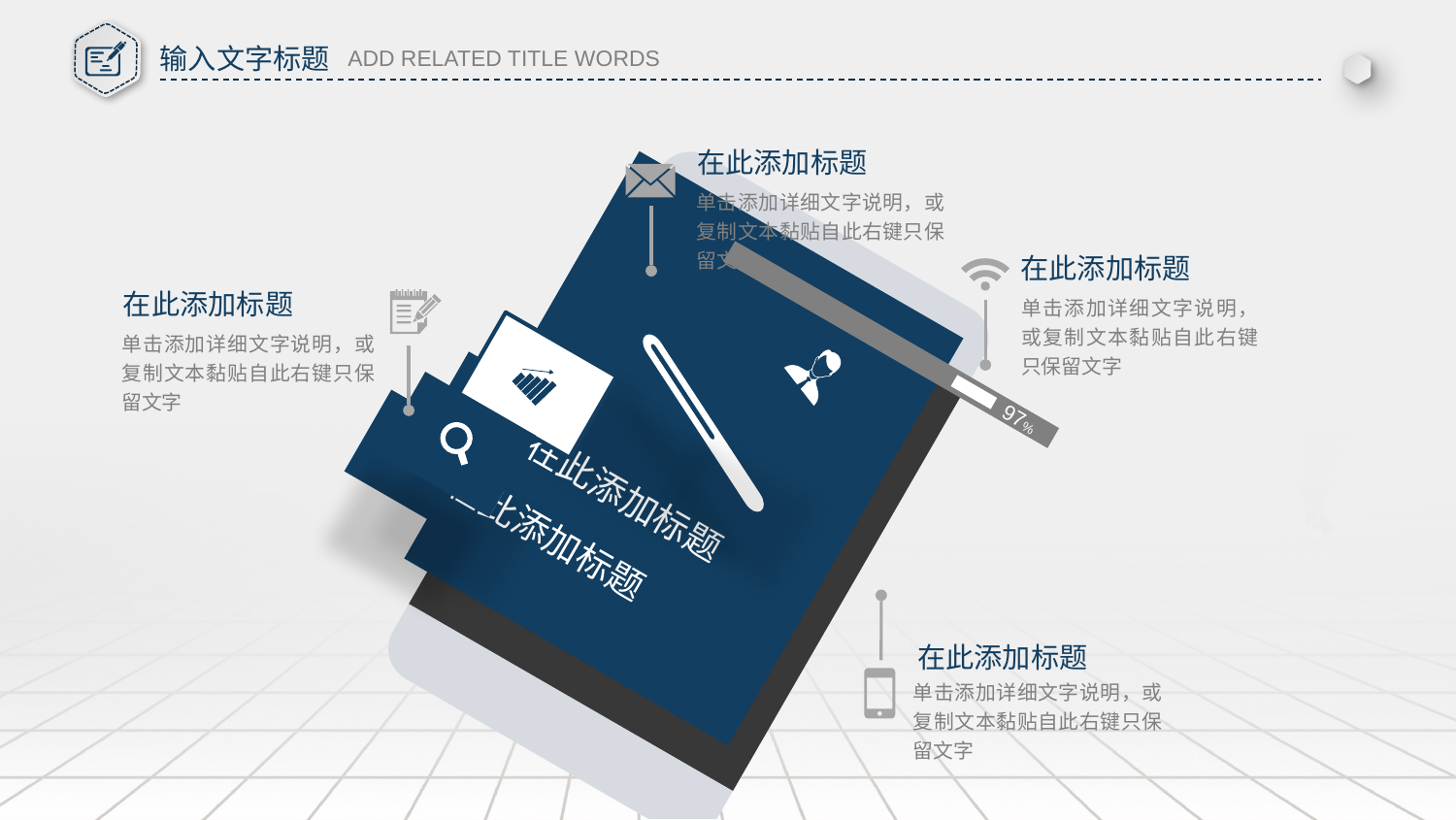

在此添加标题
                                                   97%

单击添加详细文字说明，或复制文本黏贴自此右键只保留文字

在此添加标题

在此添加标题
在此添加标题
在此添加标题
单击添加详细文字说明，或复制文本黏贴自此右键只保留文字

单击添加详细文字说明，或复制文本黏贴自此右键只保留文字

在此添加标题
单击添加详细文字说明，或复制文本黏贴自此右键只保留文字